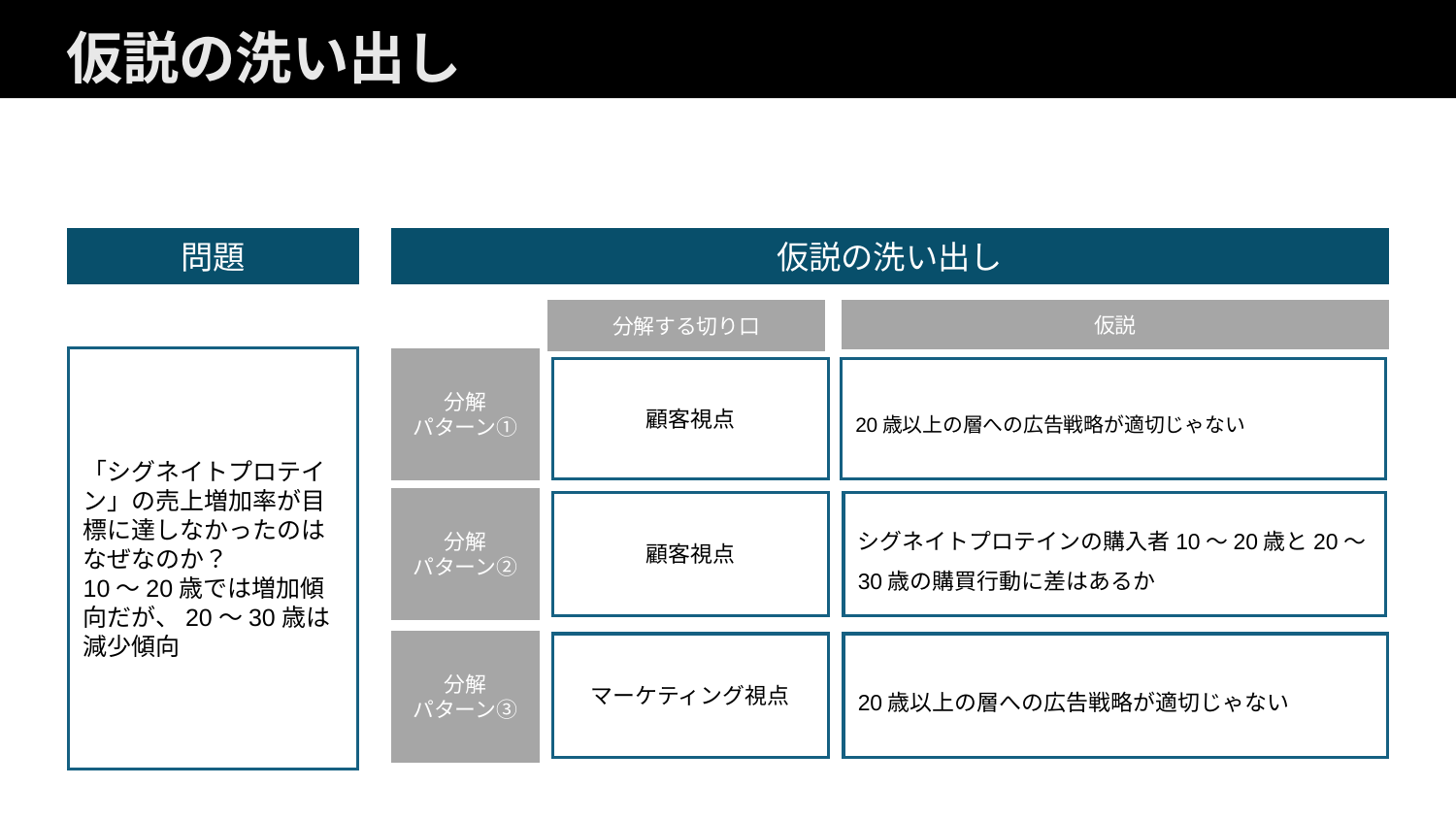

# 仮説の洗い出し
仮説の洗い出し
問題
分解する切り口
仮説
「シグネイトプロテイン」の売上増加率が目標に達しなかったのはなぜなのか？
10～20歳では増加傾向だが、20～30歳は減少傾向
分解
パターン①
顧客視点
20歳以上の層への広告戦略が適切じゃない
分解
パターン②
顧客視点
シグネイトプロテインの購入者10～20歳と20～30歳の購買行動に差はあるか
分解
パターン③
マーケティング視点
20歳以上の層への広告戦略が適切じゃない